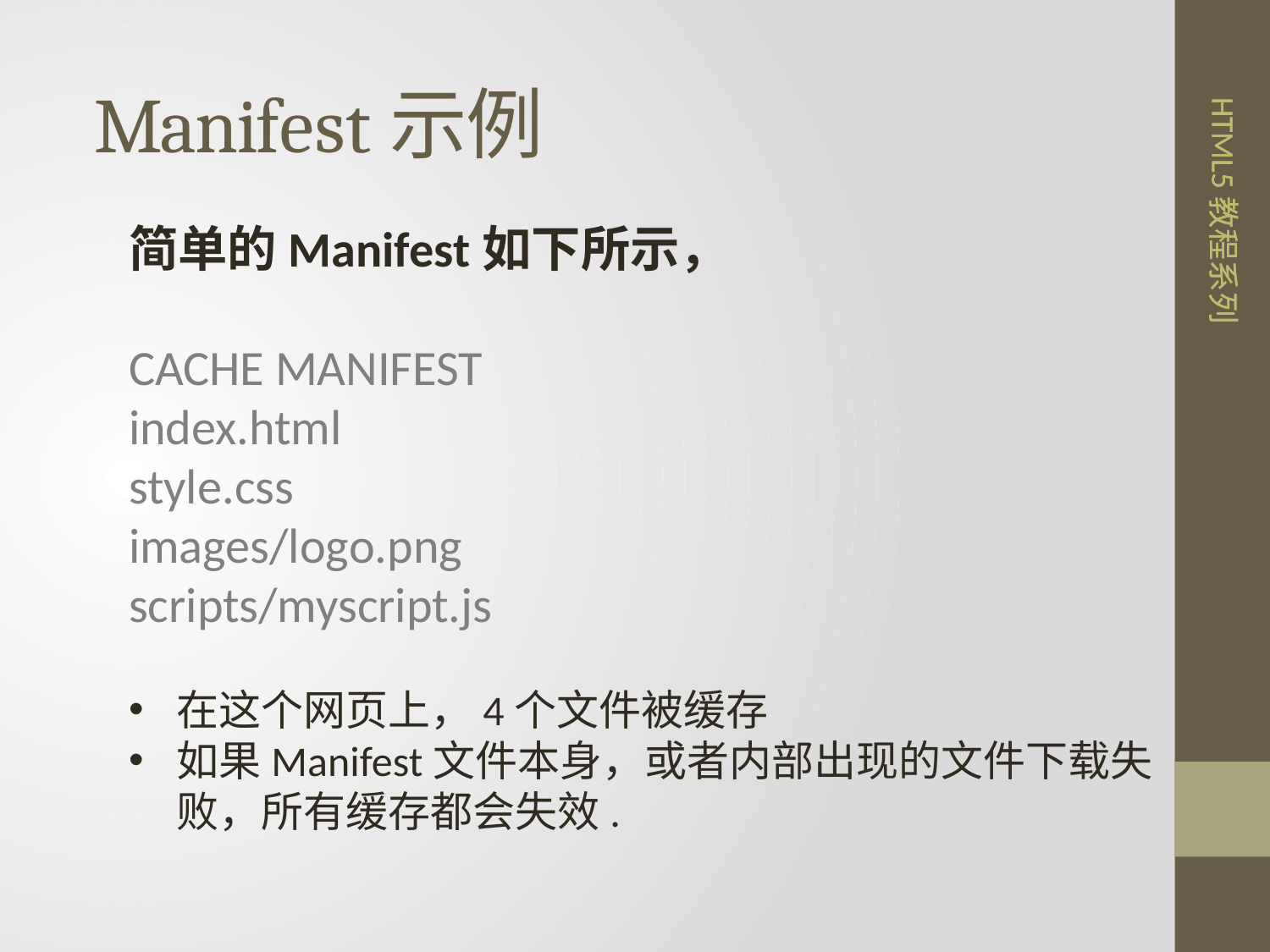

# Manifest示例
简单的Manifest如下所示，

CACHE MANIFEST
index.html
style.css
images/logo.png
scripts/myscript.js

在这个网页上，4个文件被缓存
如果Manifest文件本身，或者内部出现的文件下载失败，所有缓存都会失效.